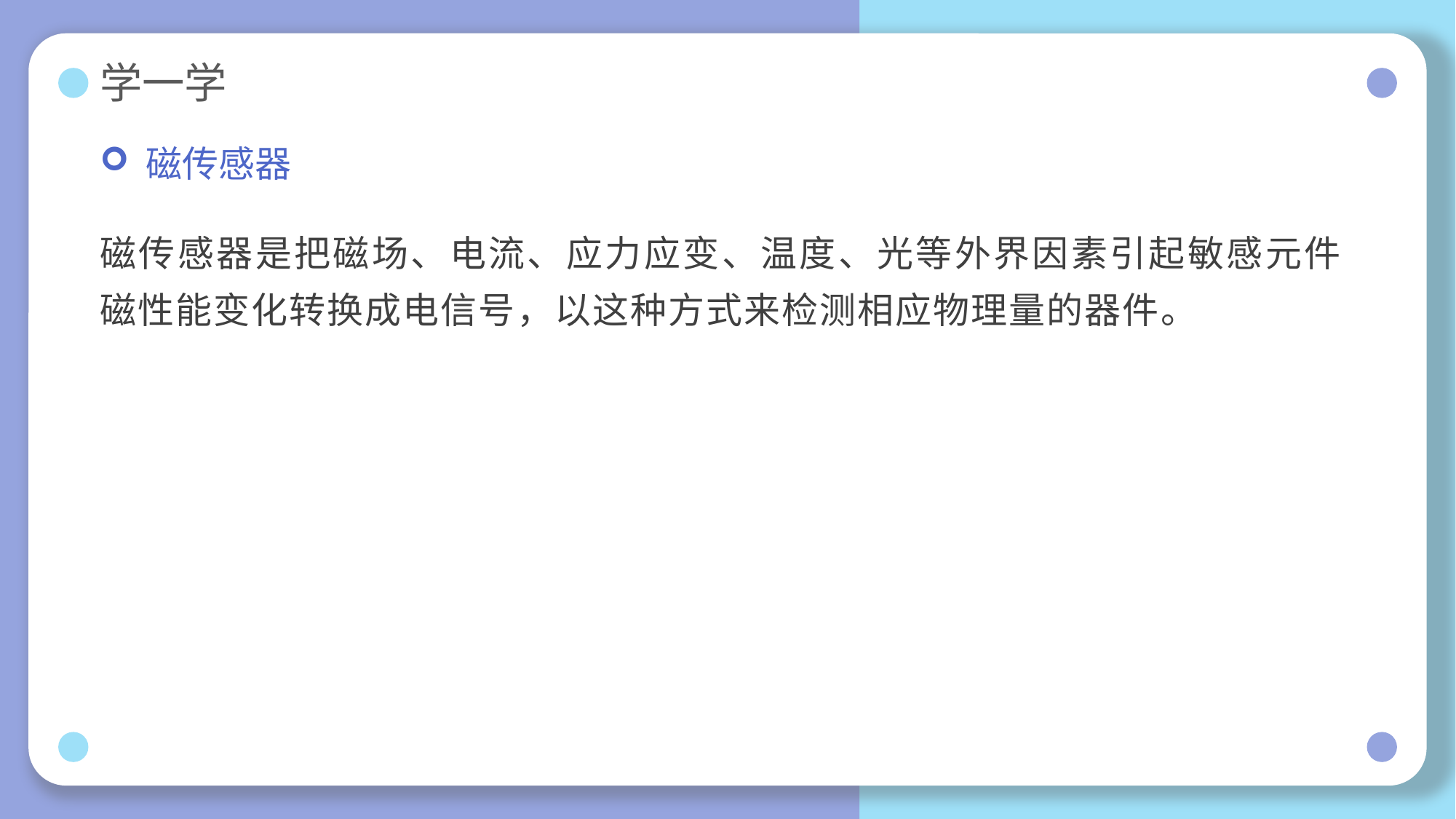

# 学一学
 磁传感器
磁传感器是把磁场、电流、应力应变、温度、光等外界因素引起敏感元件磁性能变化转换成电信号，以这种方式来检测相应物理量的器件。